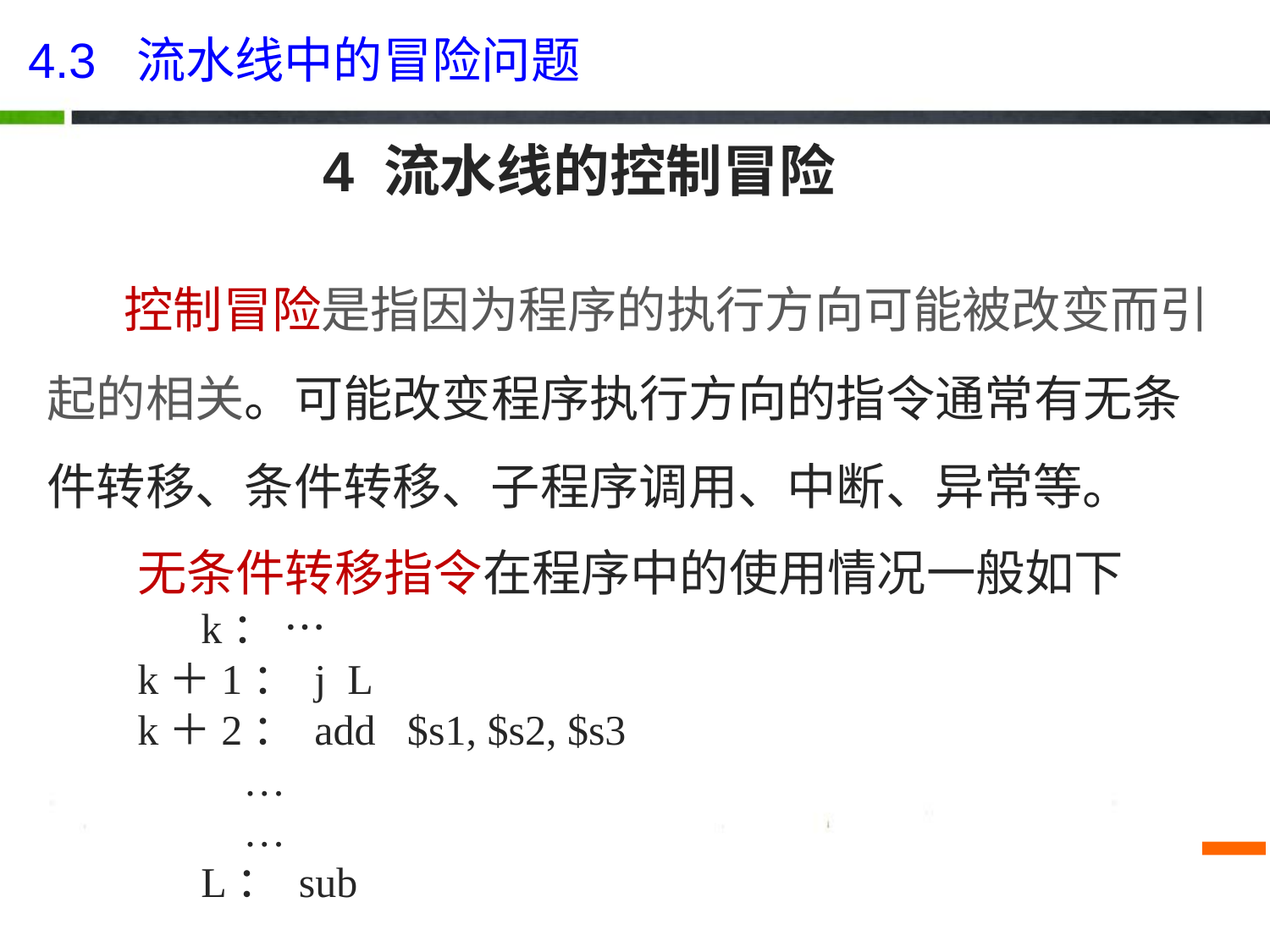

4.3  流水线中的冒险问题
 4 流水线的控制冒险
       控制冒险是指因为程序的执行方向可能被改变而引起的相关。可能改变程序执行方向的指令通常有无条件转移、条件转移、子程序调用、中断、异常等。
无条件转移指令在程序中的使用情况一般如下
      k： …
k＋1： j  L
k＋2： add   $s1, $s2, $s3
          …
          …
      L： sub
99